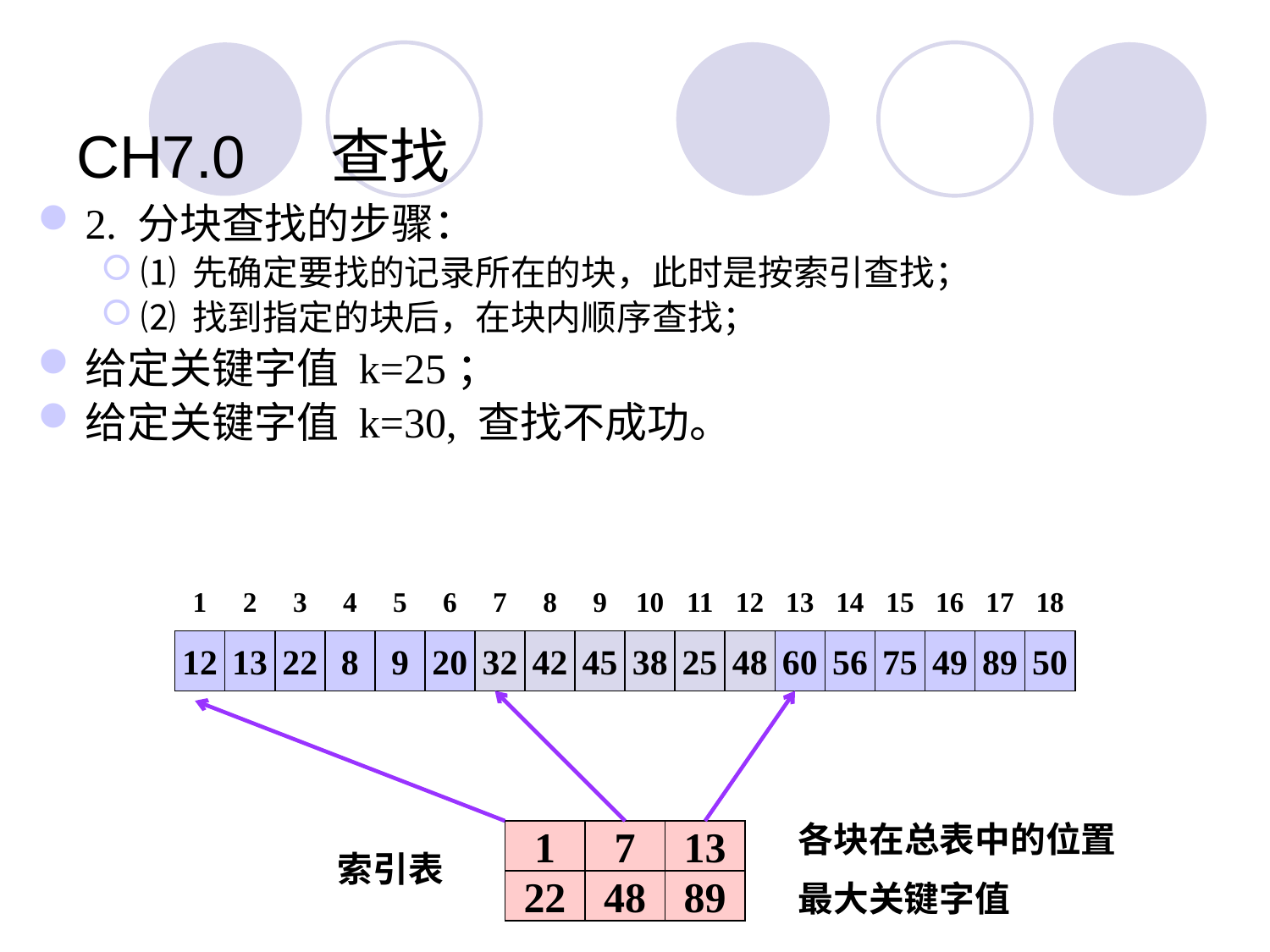

8
CH7.0 	查找

2. 分块查找的步骤：
⑴ 先确定要找的记录所在的块，此时是按索引查找；
⑵ 找到指定的块后，在块内顺序查找；
给定关键字值 k=25；
给定关键字值 k=30, 查找不成功。
1
2
3
4
5
6
7
8
9
10
11
12
13
14
15
16
17
18
12
13
22
8
9
20
32
42
45
38
25
48
60
56
75
49
89
50

各块在总表中的位置
1
7
13
索引表
最大关键字值
22
48
89